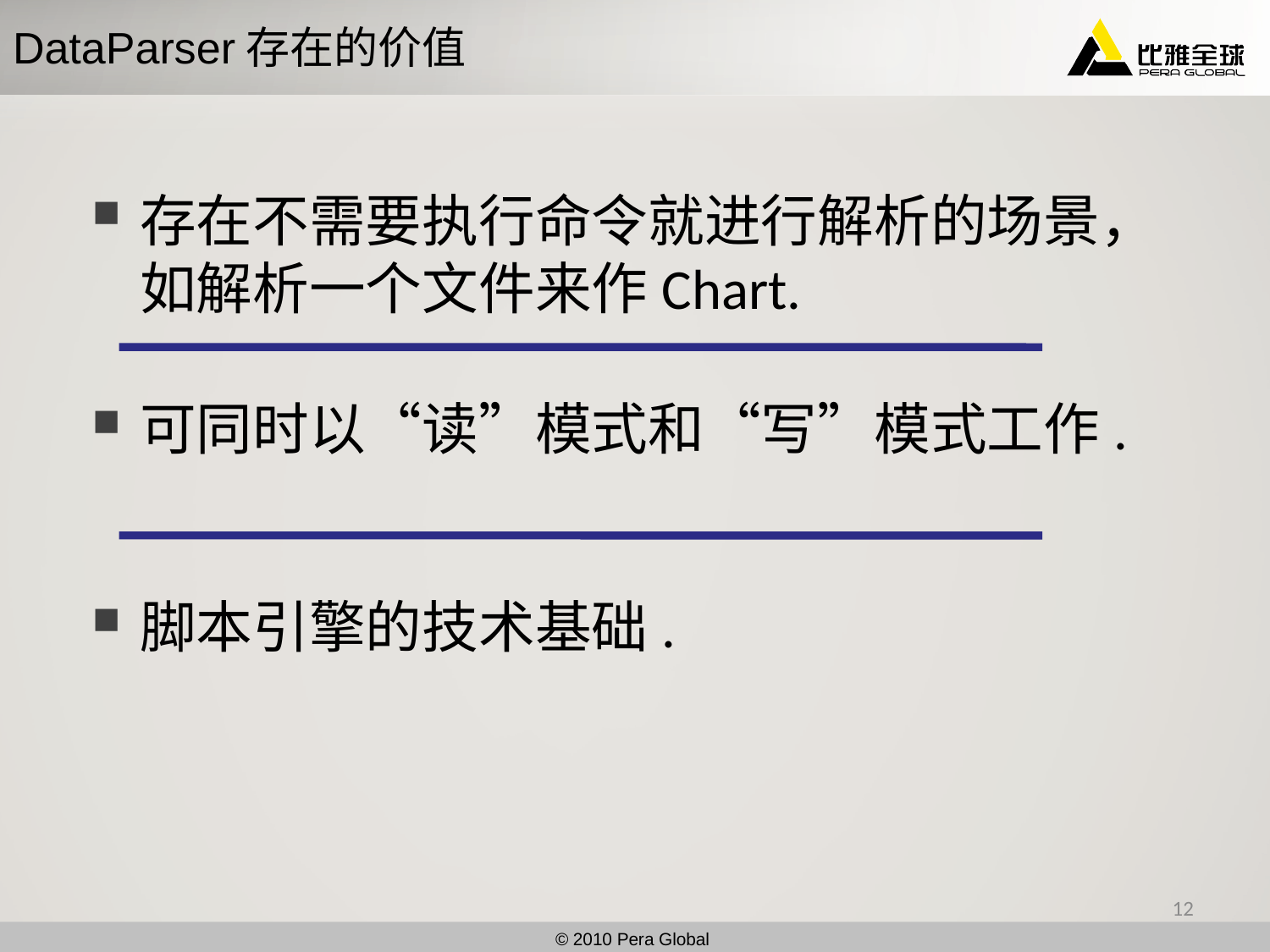

# DataParser存在的价值
存在不需要执行命令就进行解析的场景，如解析一个文件来作Chart.

可同时以“读”模式和“写”模式工作.

脚本引擎的技术基础.
12